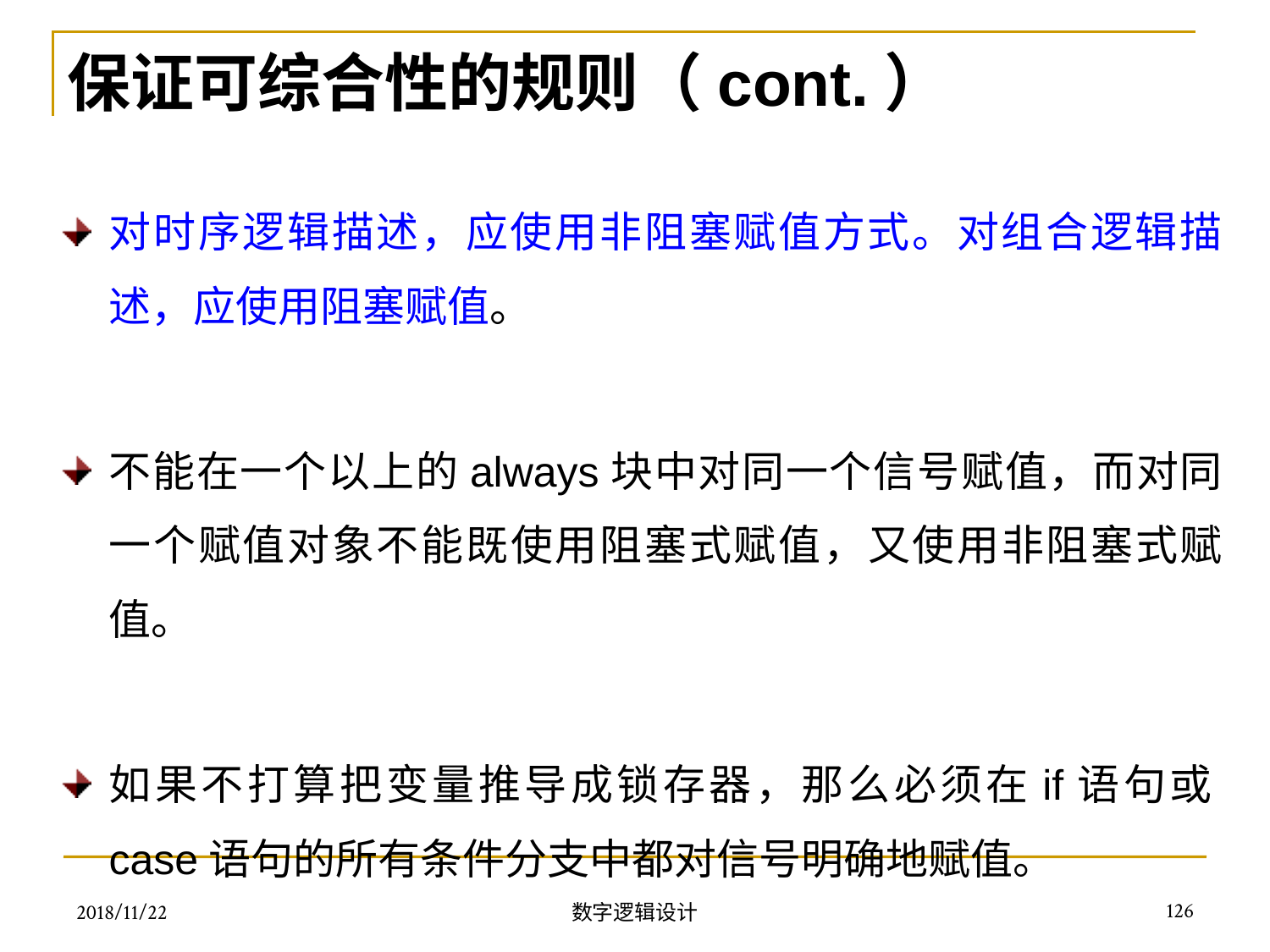

保证可综合性的规则（cont.）
对时序逻辑描述，应使用非阻塞赋值方式。对组合逻辑描述，应使用阻塞赋值。

不能在一个以上的always块中对同一个信号赋值，而对同一个赋值对象不能既使用阻塞式赋值，又使用非阻塞式赋值。

如果不打算把变量推导成锁存器，那么必须在if语句或case语句的所有条件分支中都对信号明确地赋值。

2018/11/22
126
数字逻辑设计